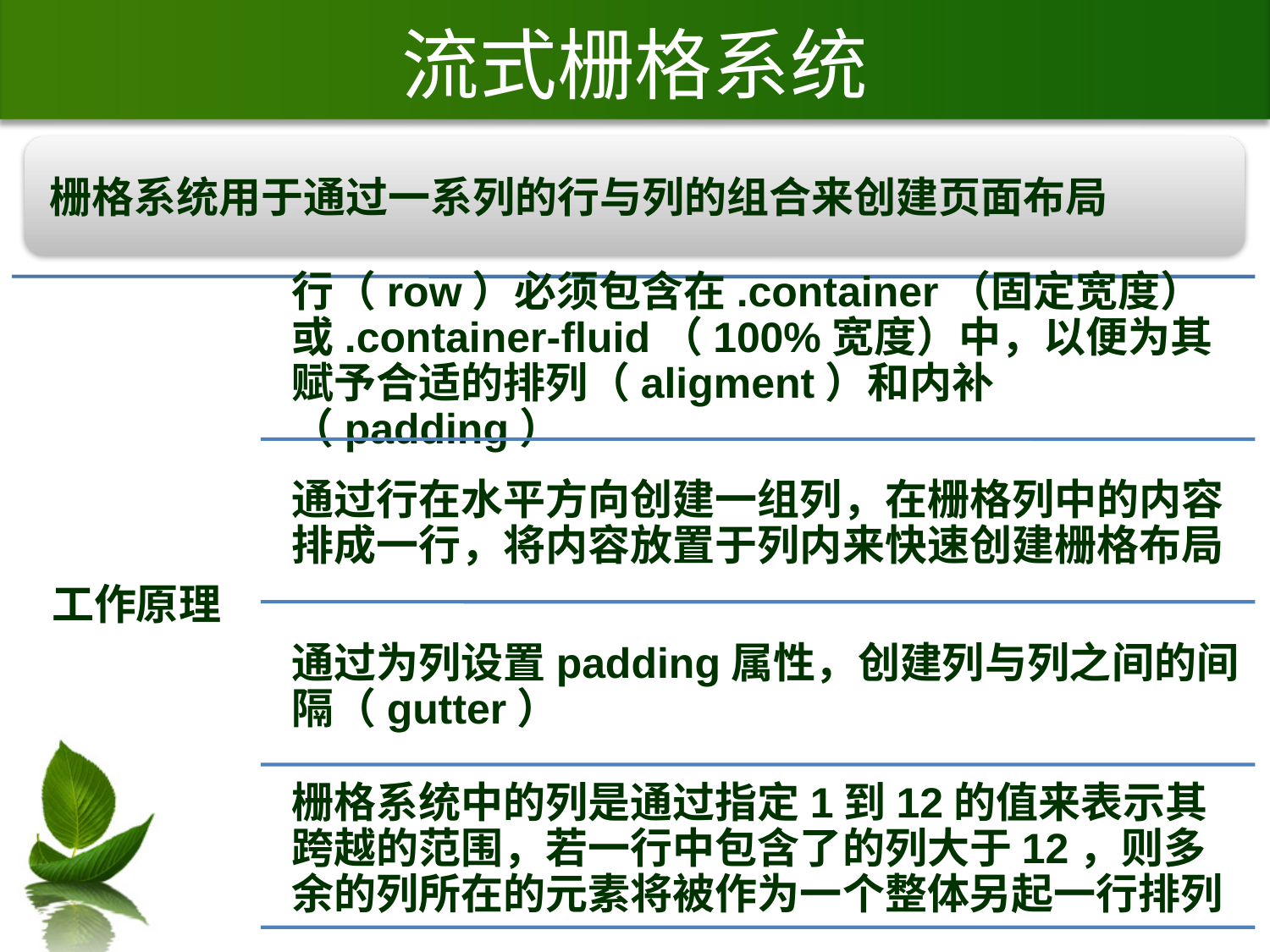

# 流式栅格系统
栅格系统用于通过一系列的行与列的组合来创建页面布局
工作原理
行（row）必须包含在.container（固定宽度）或.container-fluid（100%宽度）中，以便为其赋予合适的排列（aligment）和内补（padding）
通过行在水平方向创建一组列，在栅格列中的内容排成一行，将内容放置于列内来快速创建栅格布局
通过为列设置padding属性，创建列与列之间的间隔（gutter）
栅格系统中的列是通过指定1到12的值来表示其跨越的范围，若一行中包含了的列大于12，则多余的列所在的元素将被作为一个整体另起一行排列